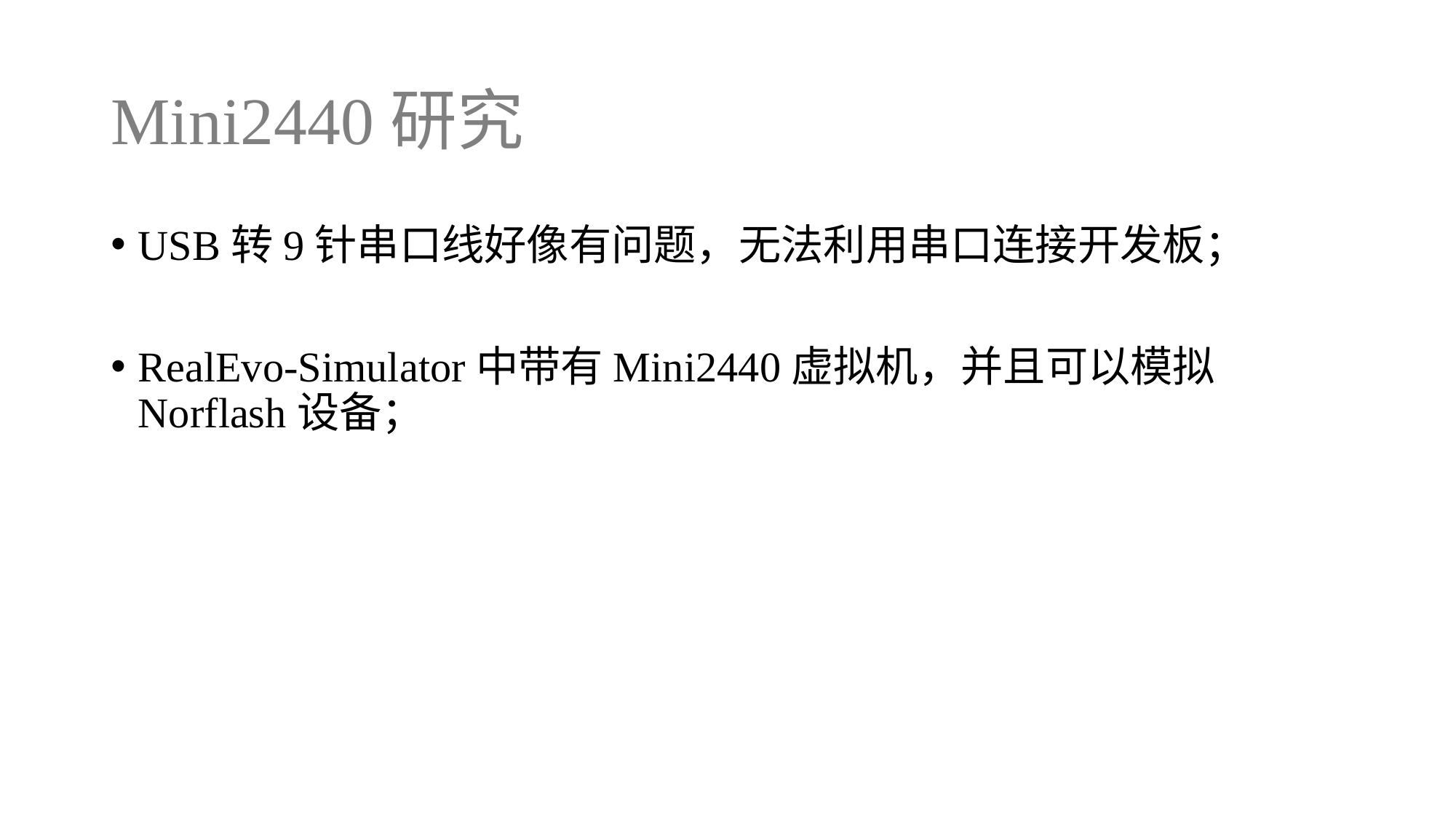

# Mini2440研究
USB转9针串口线好像有问题，无法利用串口连接开发板；

RealEvo-Simulator中带有Mini2440虚拟机，并且可以模拟Norflash设备；